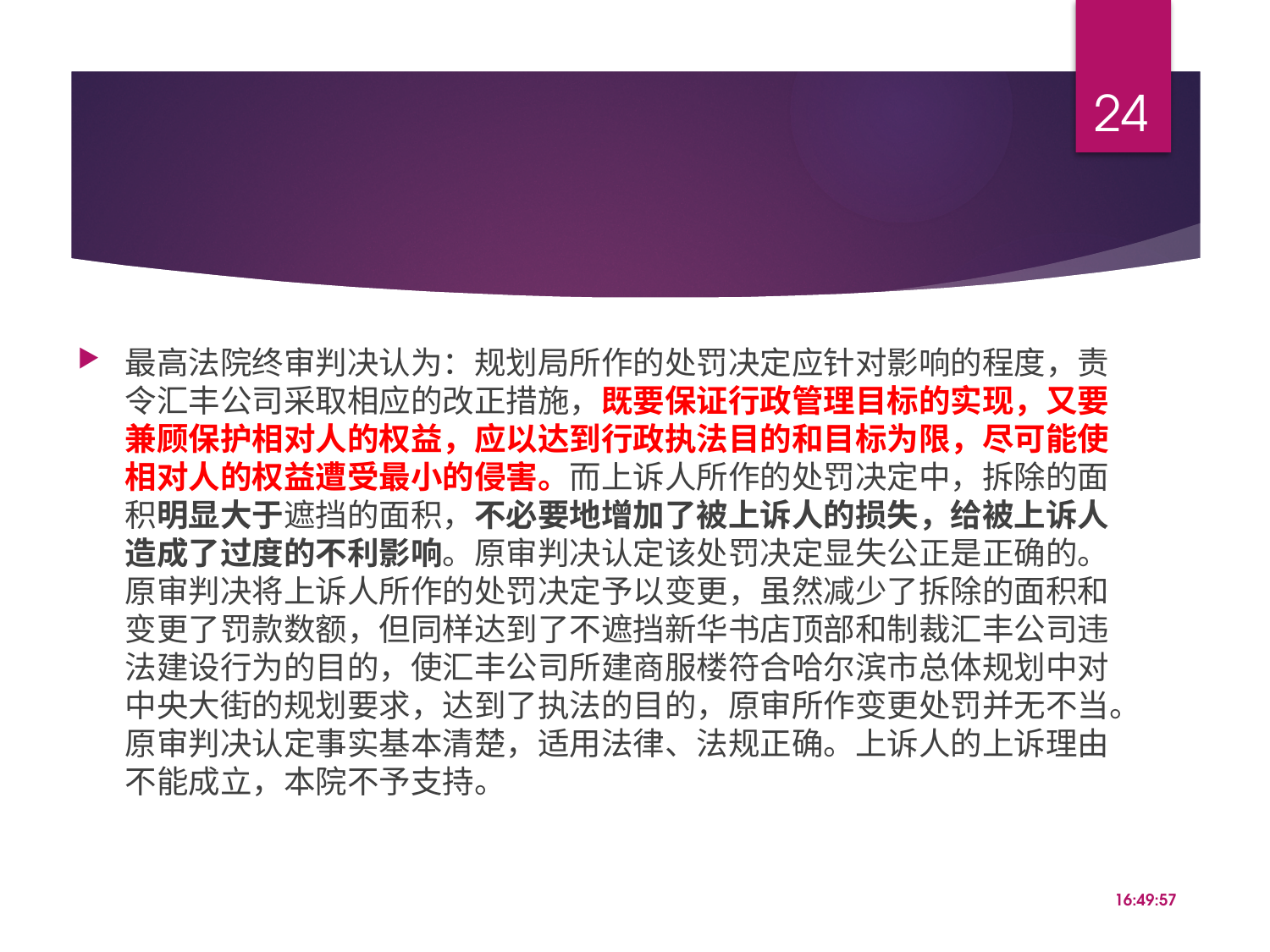

24
#
最高法院终审判决认为：规划局所作的处罚决定应针对影响的程度，责令汇丰公司采取相应的改正措施，既要保证行政管理目标的实现，又要兼顾保护相对人的权益，应以达到行政执法目的和目标为限，尽可能使相对人的权益遭受最小的侵害。而上诉人所作的处罚决定中，拆除的面积明显大于遮挡的面积，不必要地增加了被上诉人的损失，给被上诉人造成了过度的不利影响。原审判决认定该处罚决定显失公正是正确的。原审判决将上诉人所作的处罚决定予以变更，虽然减少了拆除的面积和变更了罚款数额，但同样达到了不遮挡新华书店顶部和制裁汇丰公司违法建设行为的目的，使汇丰公司所建商服楼符合哈尔滨市总体规划中对中央大街的规划要求，达到了执法的目的，原审所作变更处罚并无不当。原审判决认定事实基本清楚，适用法律、法规正确。上诉人的上诉理由不能成立，本院不予支持。
16:49:57